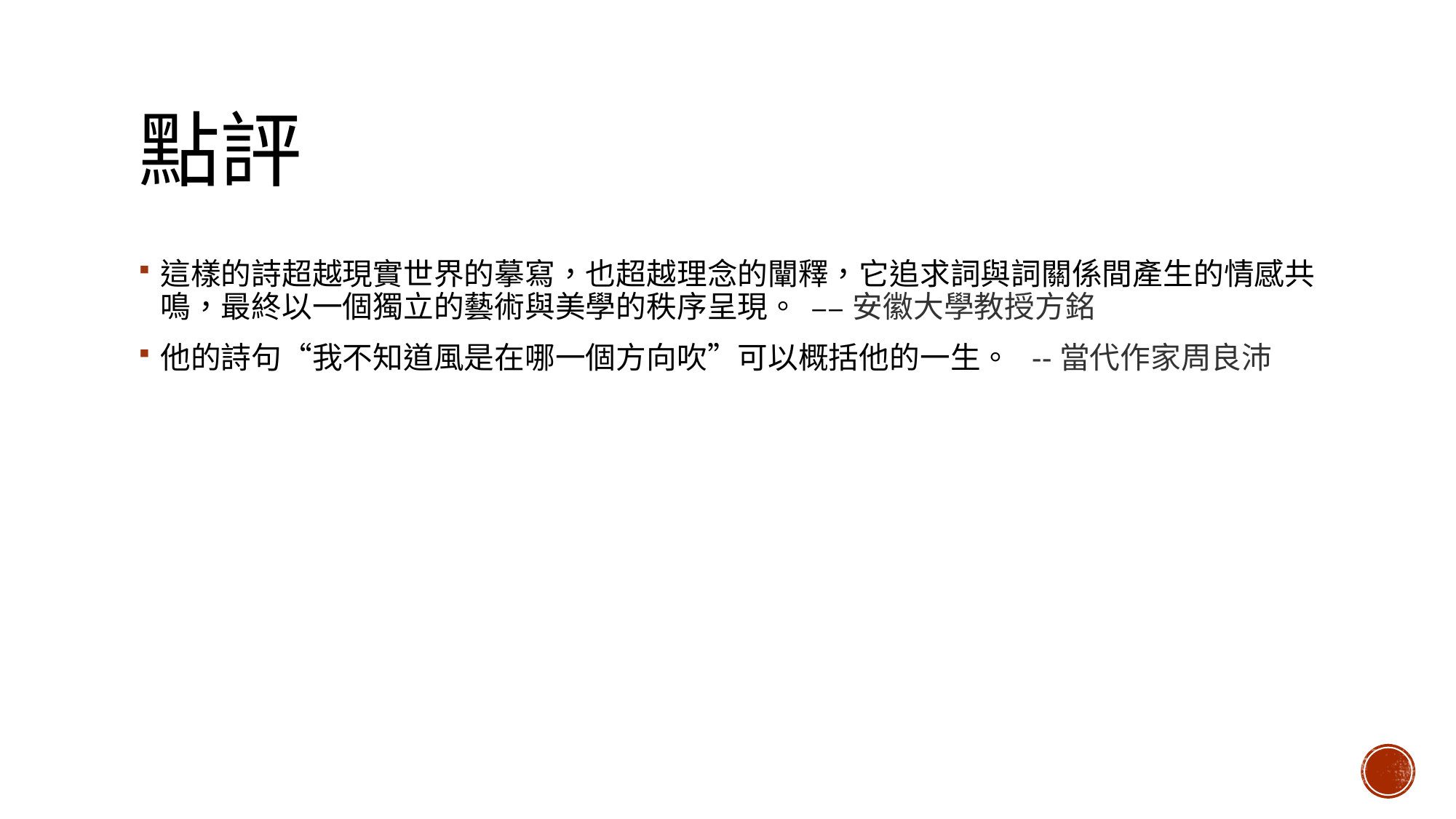

# 點評
這樣的詩超越現實世界的摹寫，也超越理念的闡釋，它追求詞與詞關係間產生的情感共鳴，最終以一個獨立的藝術與美學的秩序呈現。 --安徽大學教授方銘
他的詩句“我不知道風是在哪一個方向吹”可以概括他的一生。  --當代作家周良沛